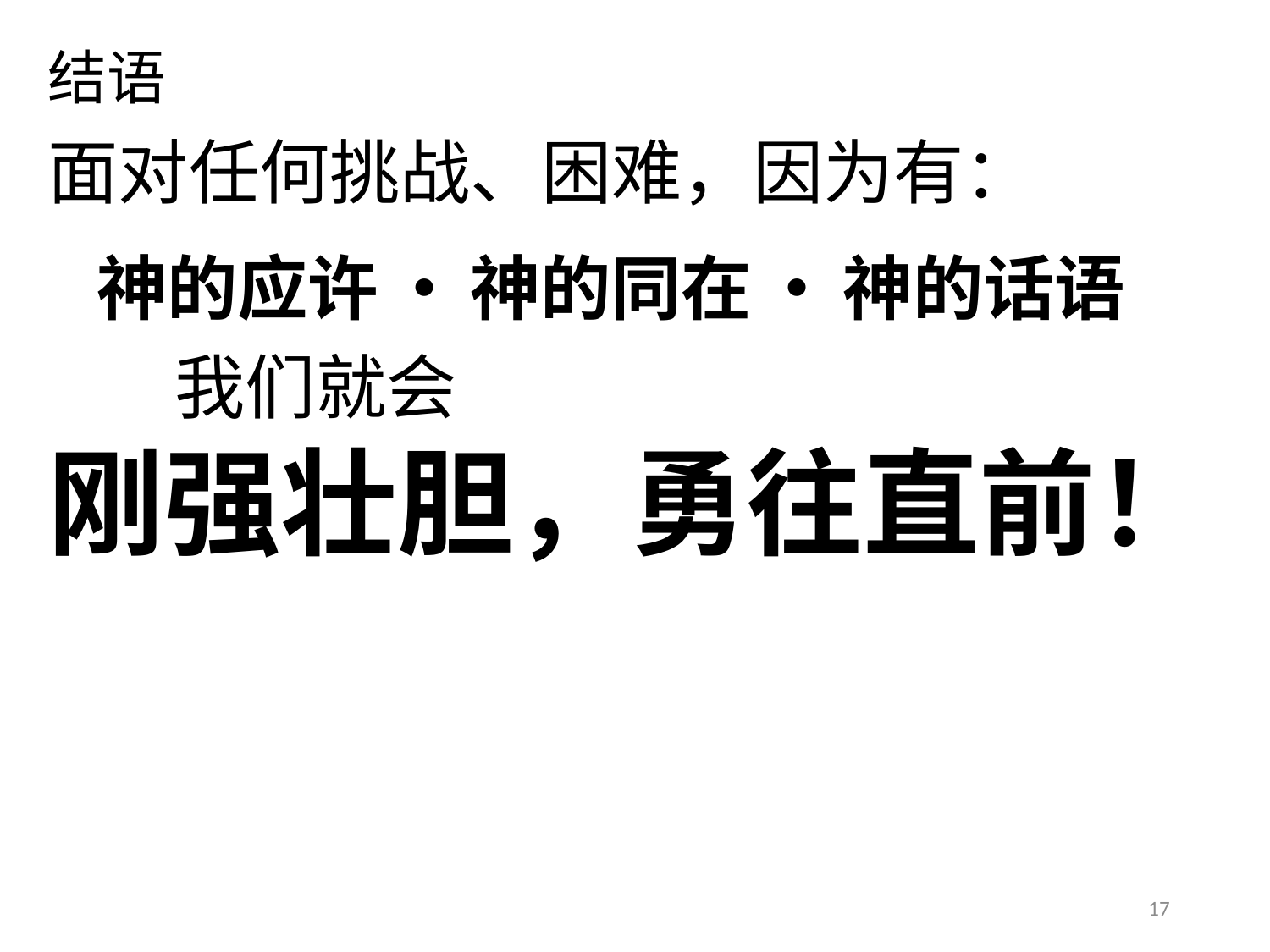

# 结语
面对任何挑战、困难，因为有：
  神的应许 · 神的同在 · 神的话语
	我们就会
刚强壮胆，勇往直前！

17